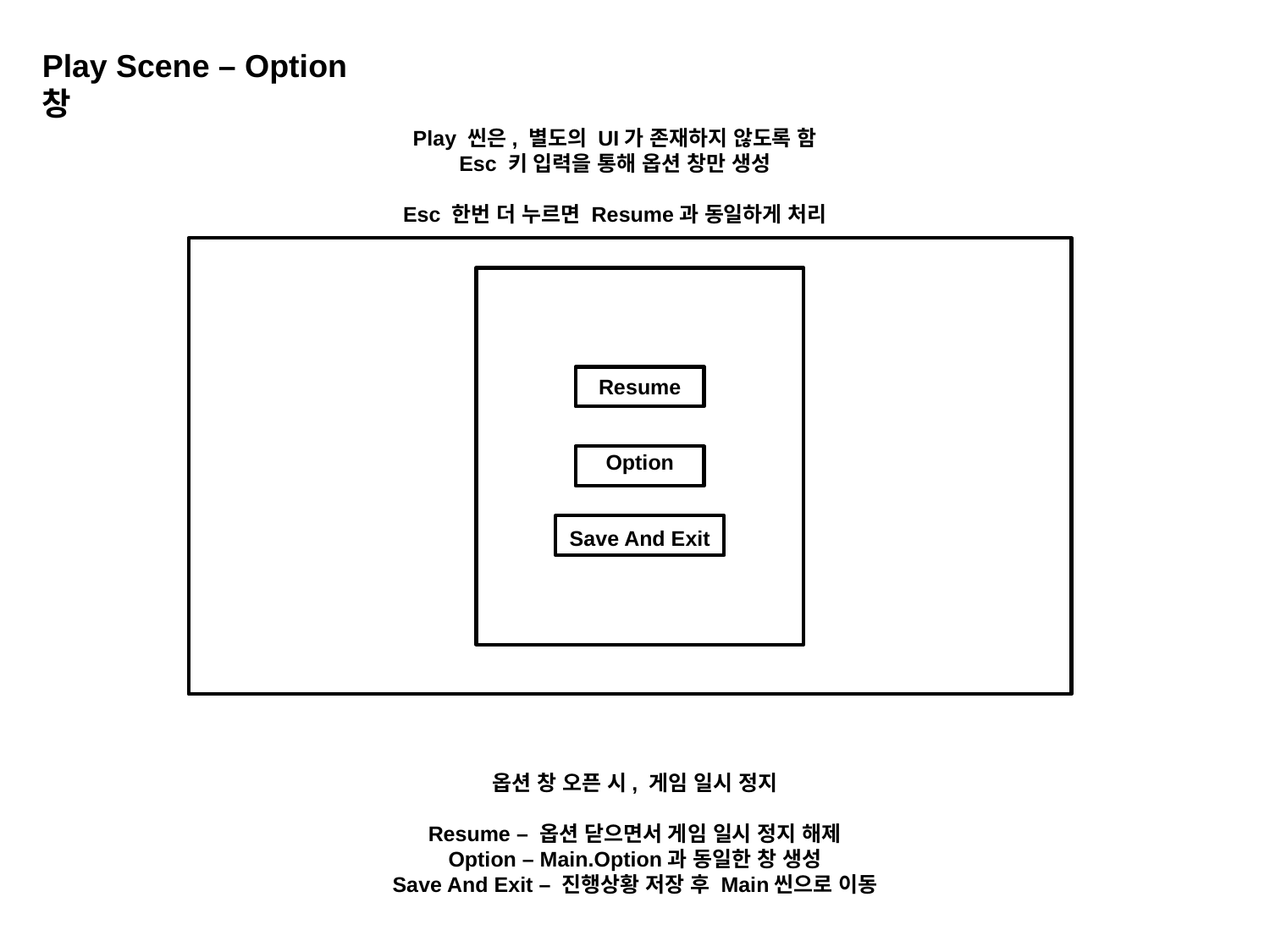

Play Scene – Option창
Play 씬은, 별도의 UI가 존재하지 않도록 함
Esc 키 입력을 통해 옵션 창만 생성

Esc 한번 더 누르면 Resume과 동일하게 처리

Resume

Option

Save And Exit

옵션 창 오픈 시, 게임 일시 정지

Resume – 옵션 닫으면서 게임 일시 정지 해제
Option – Main.Option과 동일한 창 생성
Save And Exit – 진행상황 저장 후 Main씬으로 이동